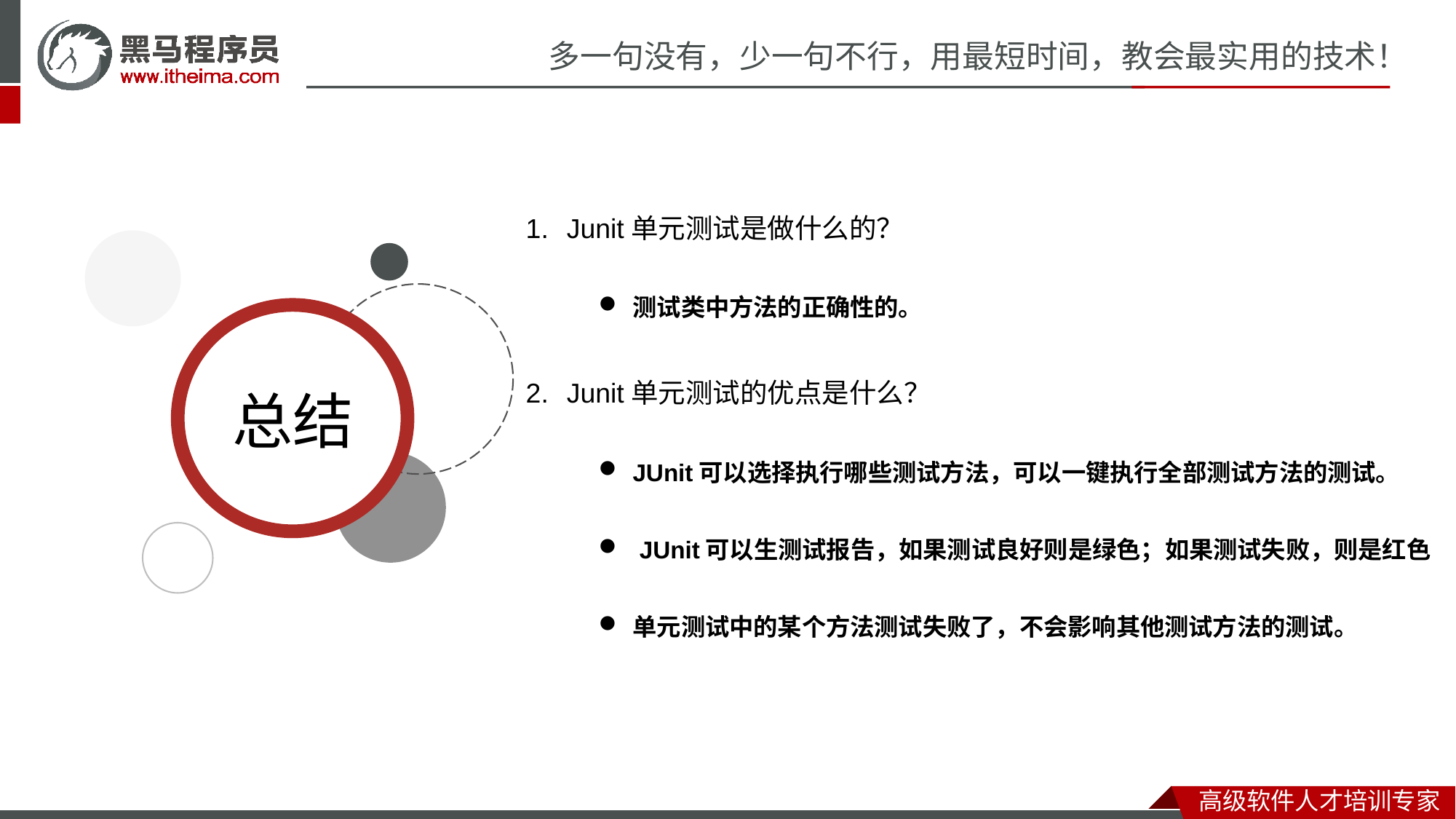

Junit单元测试是做什么的？
测试类中方法的正确性的。
Junit单元测试的优点是什么？
JUnit可以选择执行哪些测试方法，可以一键执行全部测试方法的测试。
 JUnit可以生测试报告，如果测试良好则是绿色；如果测试失败，则是红色
单元测试中的某个方法测试失败了，不会影响其他测试方法的测试。